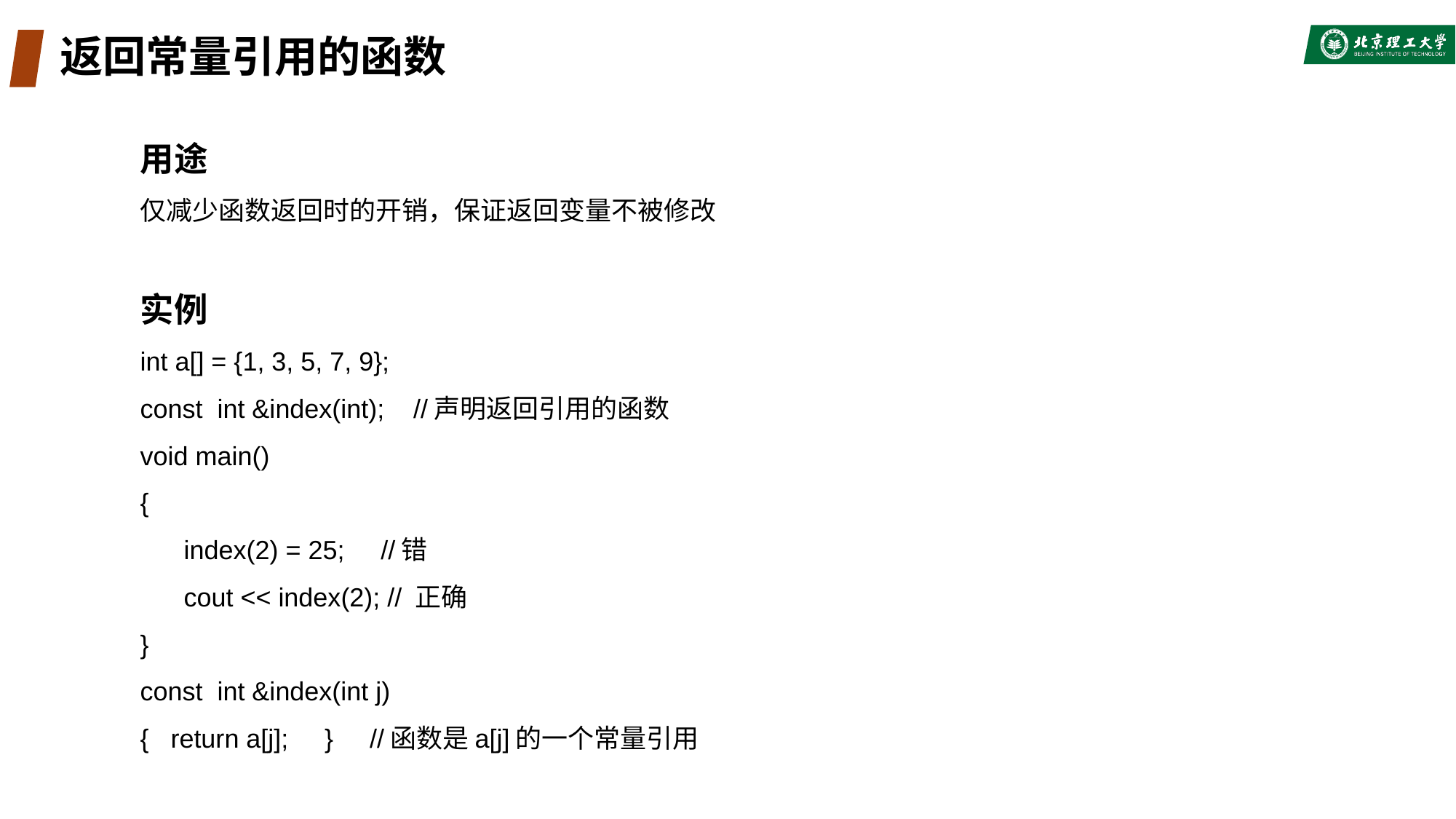

# 返回常量引用的函数
用途
仅减少函数返回时的开销，保证返回变量不被修改

实例
int a[] = {1, 3, 5, 7, 9};
const  int &index(int);    //声明返回引用的函数
void main()
{
      index(2) = 25;     //错
      cout << index(2); // 正确
}
const  int &index(int j)
{   return a[j];     }     //函数是a[j]的一个常量引用